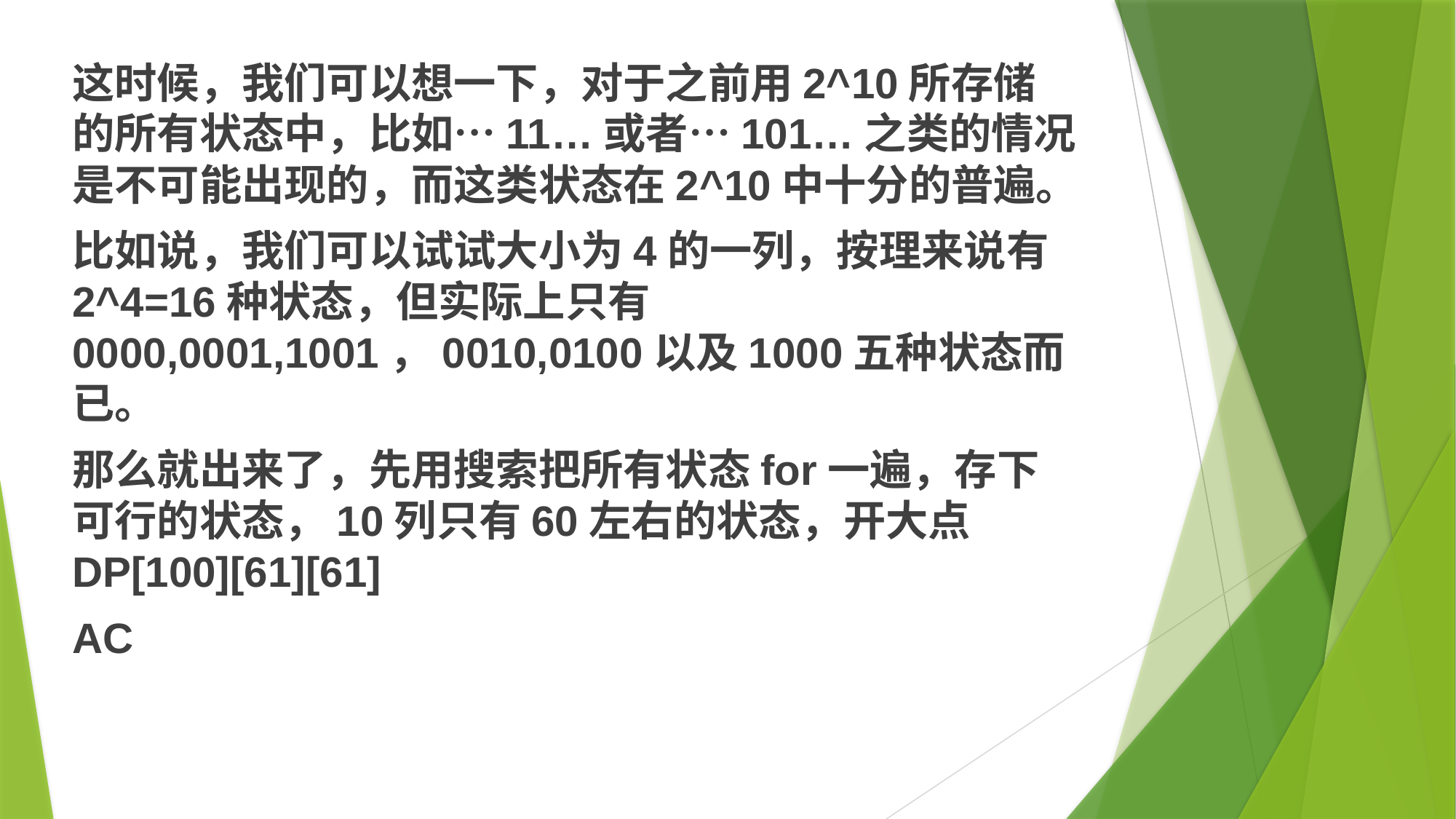

这时候，我们可以想一下，对于之前用2^10所存储的所有状态中，比如…11…或者…101…之类的情况是不可能出现的，而这类状态在2^10中十分的普遍。
比如说，我们可以试试大小为4的一列，按理来说有2^4=16种状态，但实际上只有0000,0001,1001，0010,0100以及1000五种状态而已。
那么就出来了，先用搜索把所有状态for一遍，存下可行的状态，10列只有60左右的状态，开大点DP[100][61][61]
AC